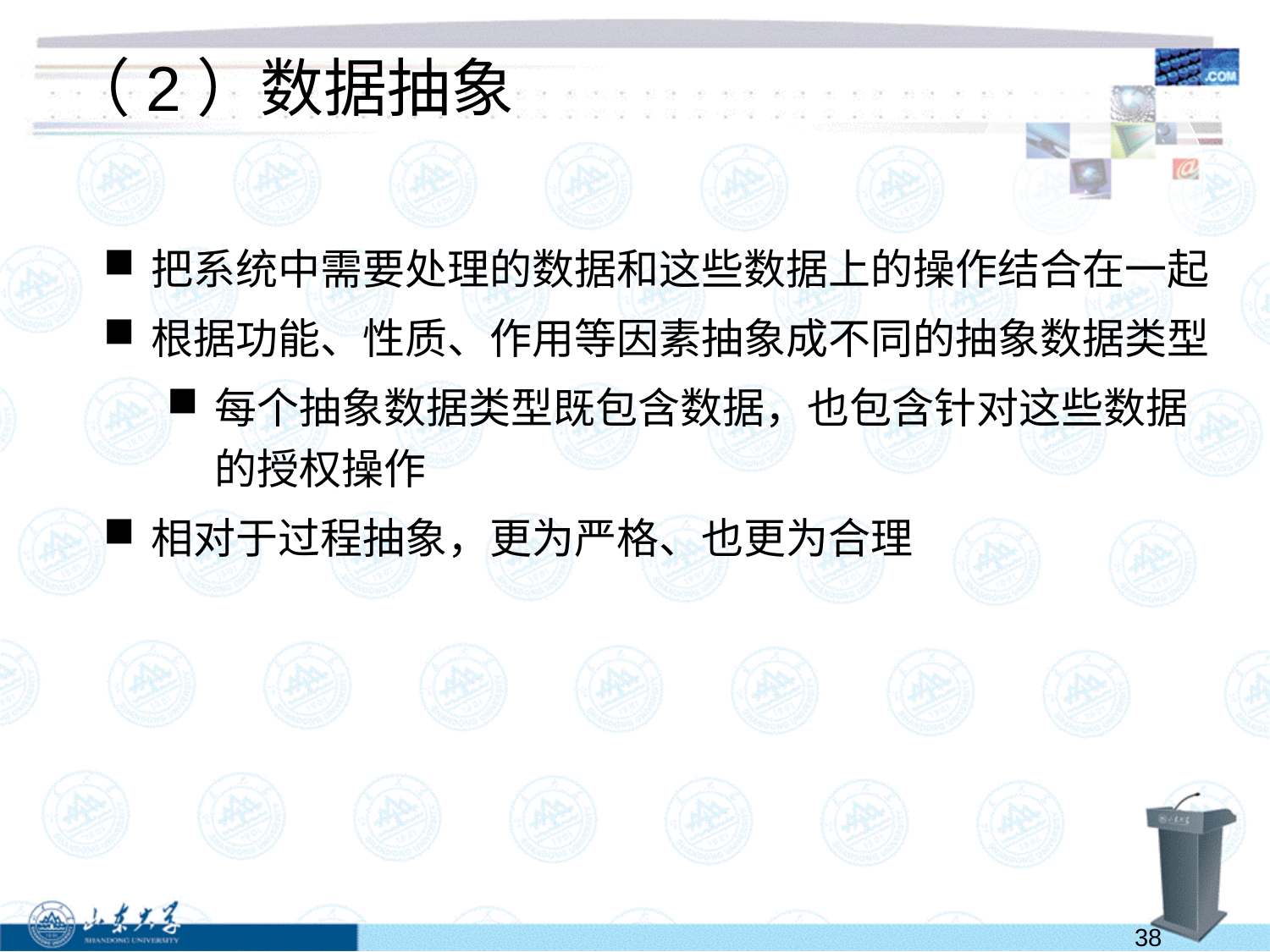

# （2）数据抽象
把系统中需要处理的数据和这些数据上的操作结合在一起
根据功能、性质、作用等因素抽象成不同的抽象数据类型
每个抽象数据类型既包含数据，也包含针对这些数据的授权操作
相对于过程抽象，更为严格、也更为合理
38